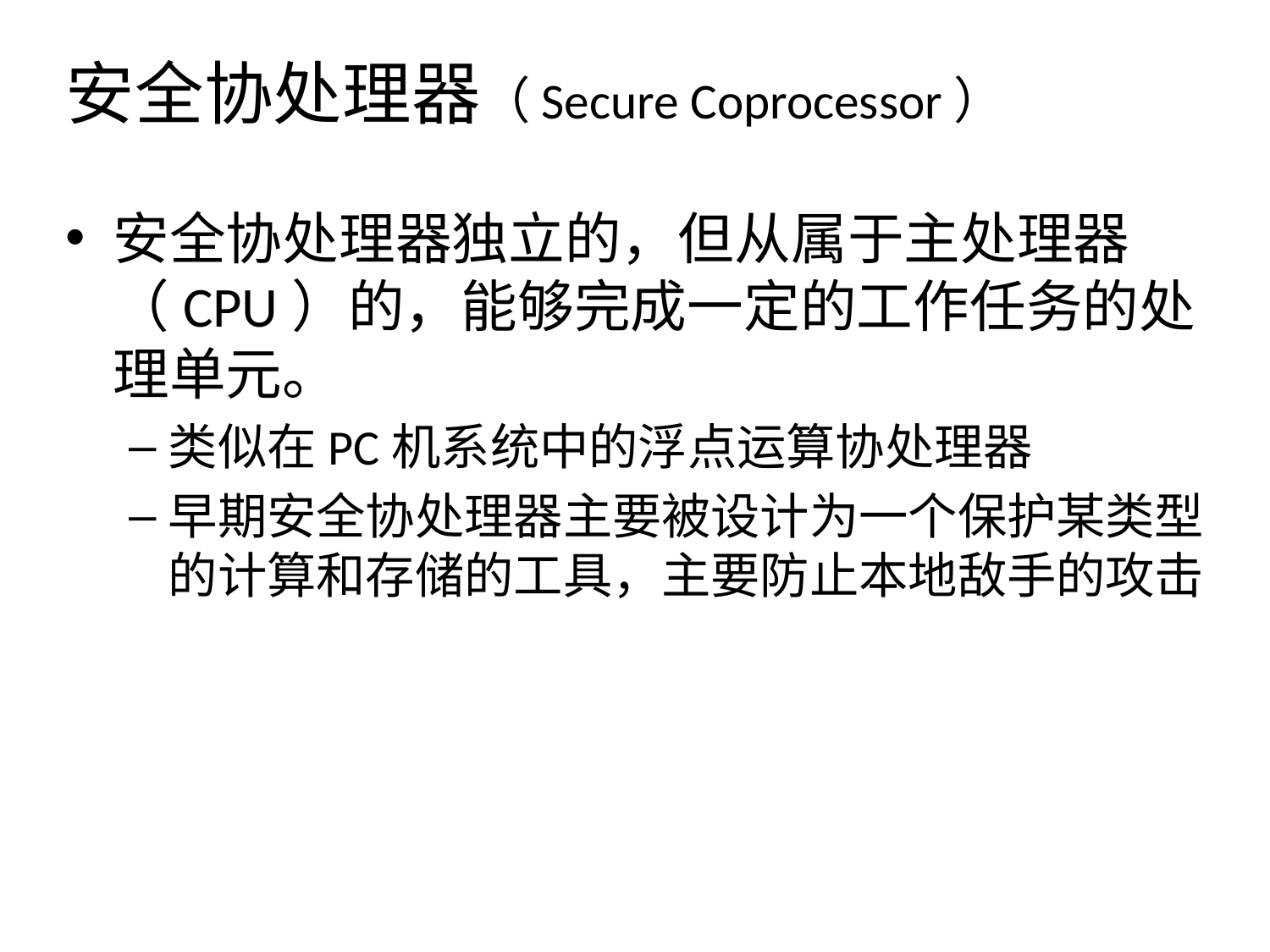

# 安全协处理器（Secure Coprocessor）
安全协处理器独立的，但从属于主处理器（CPU）的，能够完成一定的工作任务的处理单元。
类似在PC机系统中的浮点运算协处理器
早期安全协处理器主要被设计为一个保护某类型的计算和存储的工具，主要防止本地敌手的攻击